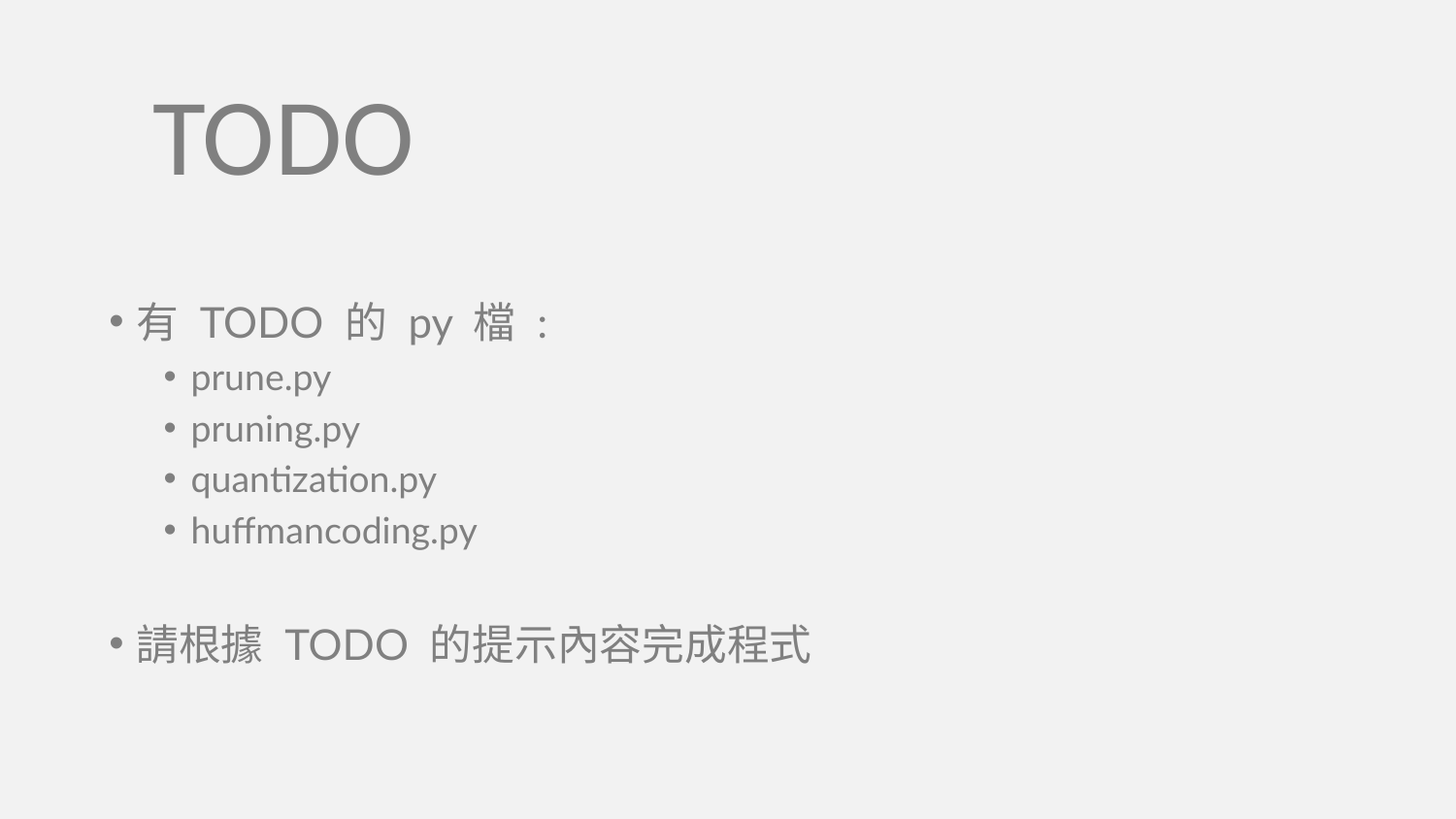

TODO
有 TODO 的 py 檔 :
prune.py
pruning.py
quantization.py
huffmancoding.py

請根據 TODO 的提示內容完成程式